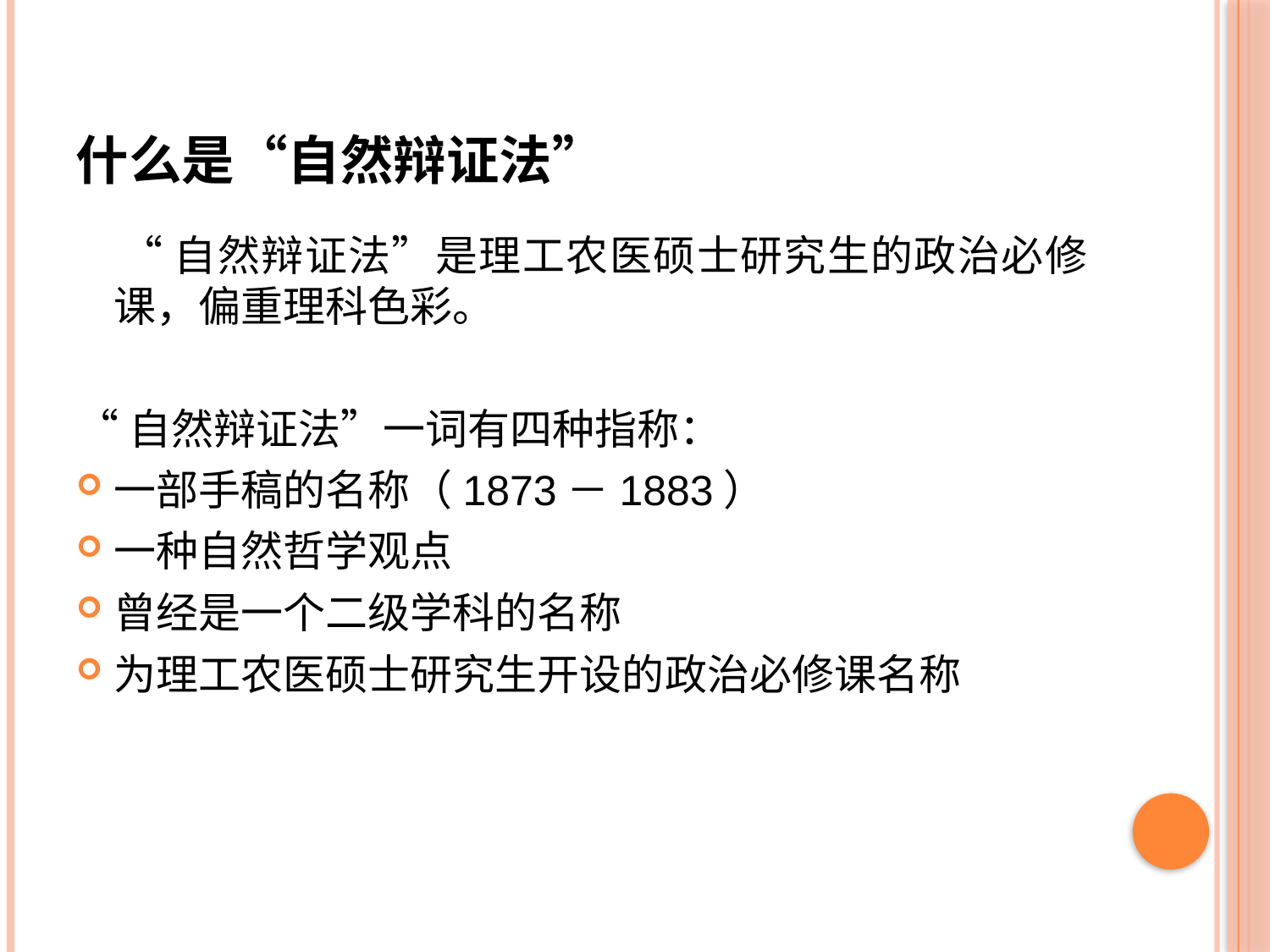

# 什么是“自然辩证法”
    “自然辩证法”是理工农医硕士研究生的政治必修课，偏重理科色彩。

“自然辩证法”一词有四种指称：
一部手稿的名称（1873－1883）
一种自然哲学观点
曾经是一个二级学科的名称
为理工农医硕士研究生开设的政治必修课名称